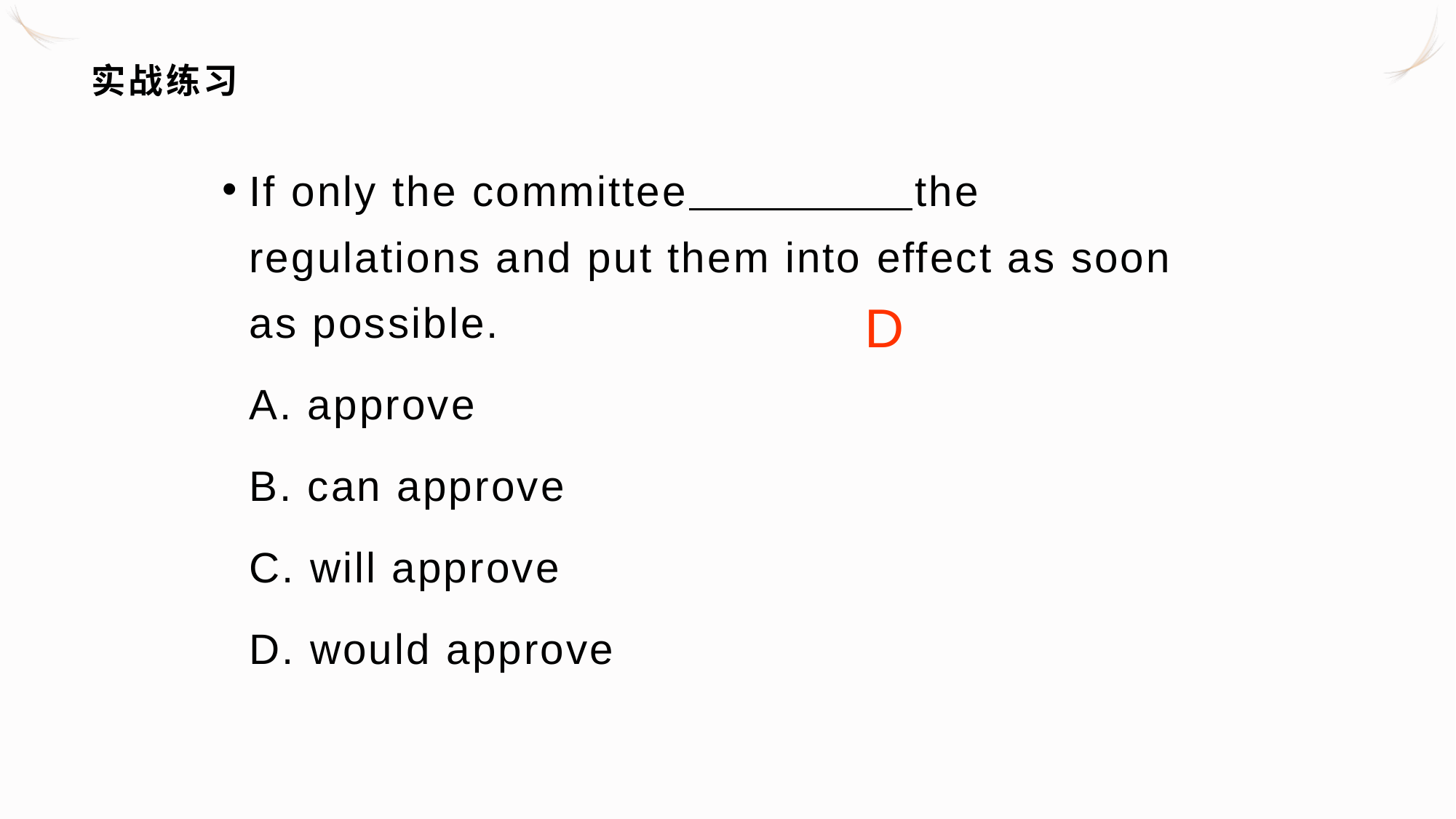

# 实战练习
If only the committee                the regulations and put them into effect as soon as possible.
	A. approve
	B. can approve
	C. will approve
	D. would approve
D